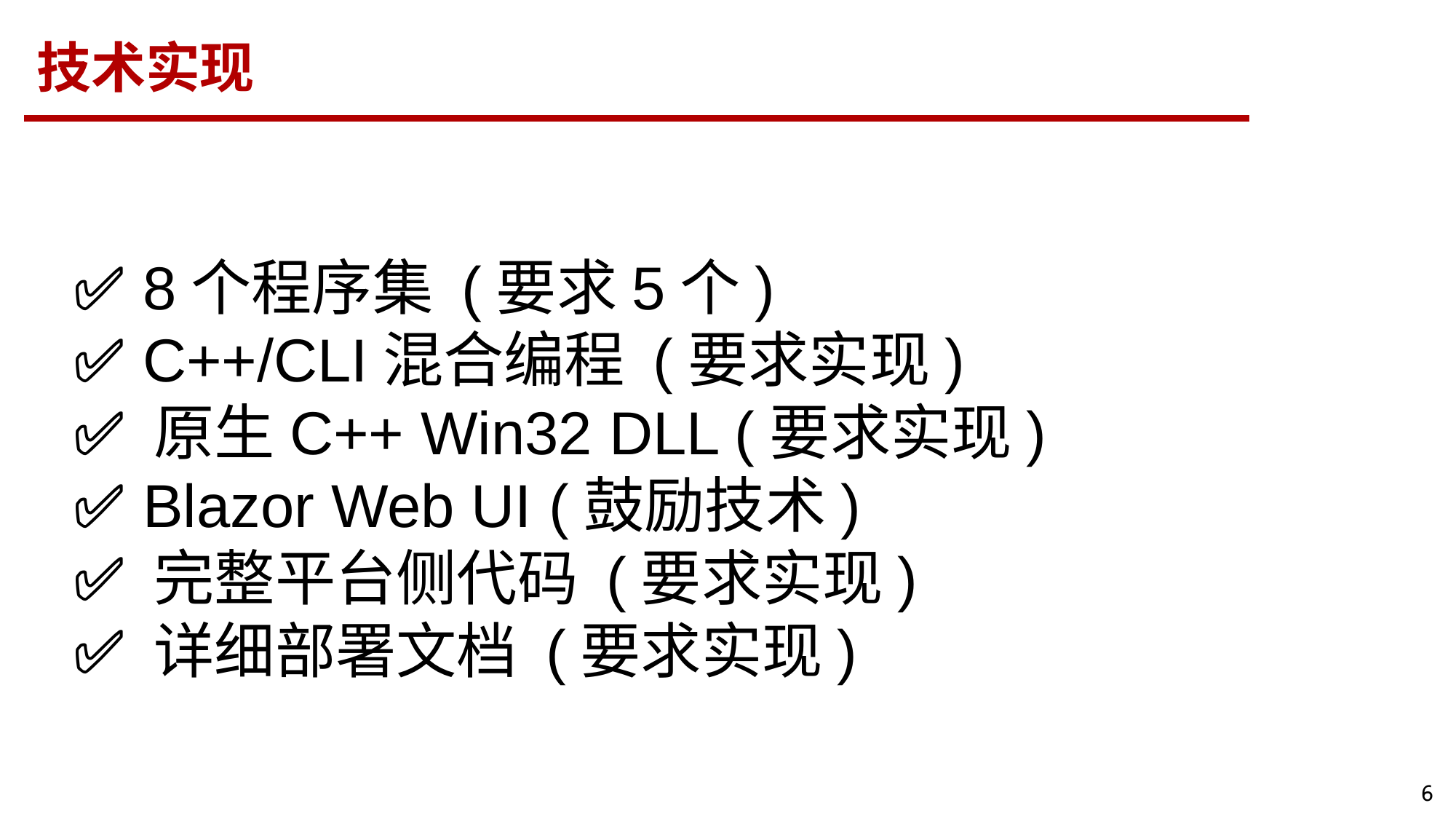

技术实现

✅ 8个程序集 (要求5个)
✅ C++/CLI混合编程 (要求实现)
✅ 原生C++ Win32 DLL (要求实现)
✅ Blazor Web UI (鼓励技术)
✅ 完整平台侧代码 (要求实现)
✅ 详细部署文档 (要求实现)

6